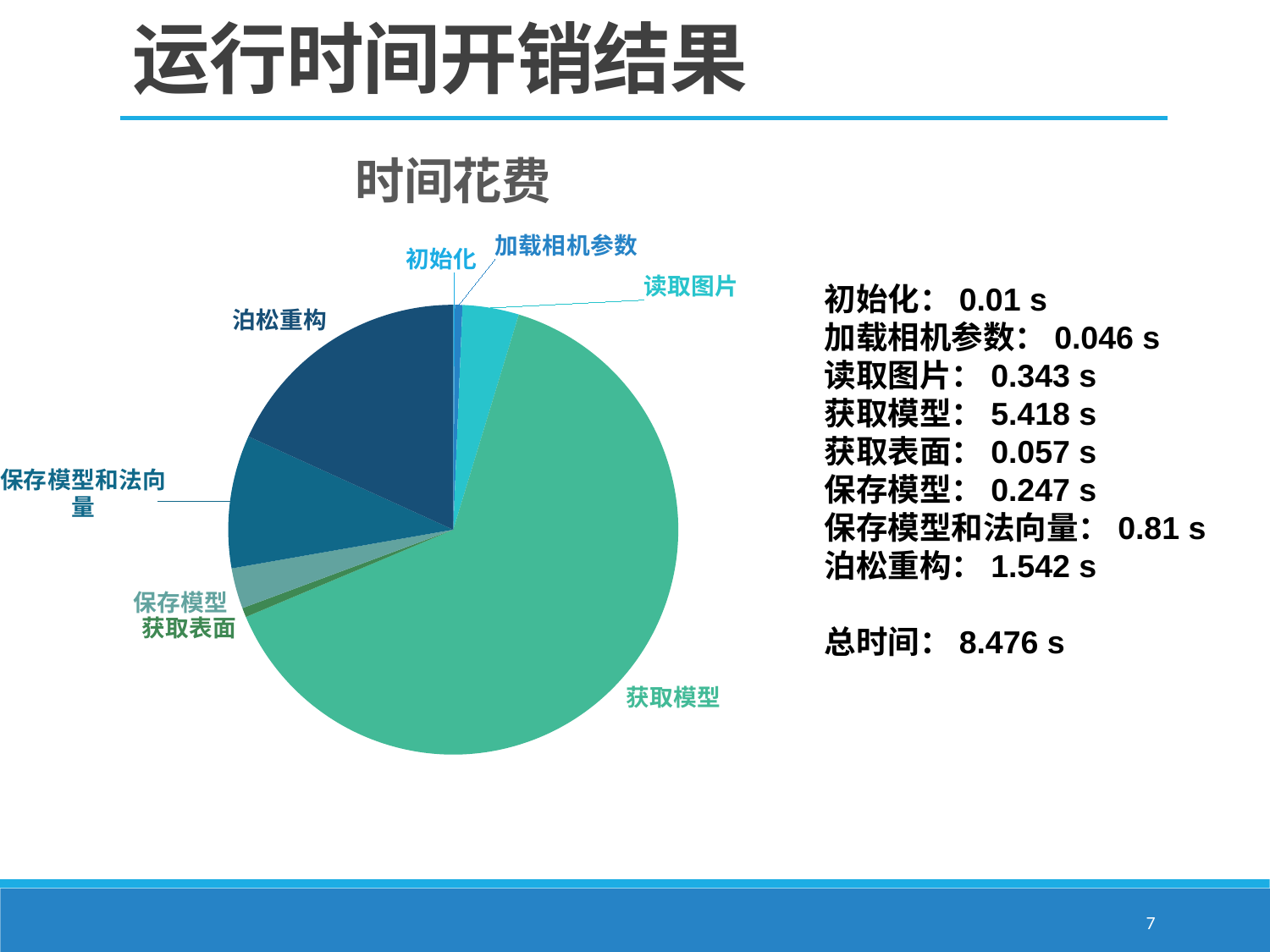

运行时间开销结果

### Chart:

| Category | 时间花费 |
|---|---|
| 初始化 | 0.01 |
| 加载相机参数 | 0.046 |
| 读取图片 | 0.343 |
| 获取模型 | 5.418 |
| 获取表面 | 0.057 |
| 保存模型 | 0.247 |
| 保存模型和法向量 | 0.81 |
| 泊松重构 | 1.542 |
初始化：0.01 s
加载相机参数：0.046 s
读取图片：0.343 s
获取模型：5.418 s
获取表面：0.057 s
保存模型：0.247 s
保存模型和法向量：0.81 s
泊松重构：1.542 s

总时间：8.476 s
7